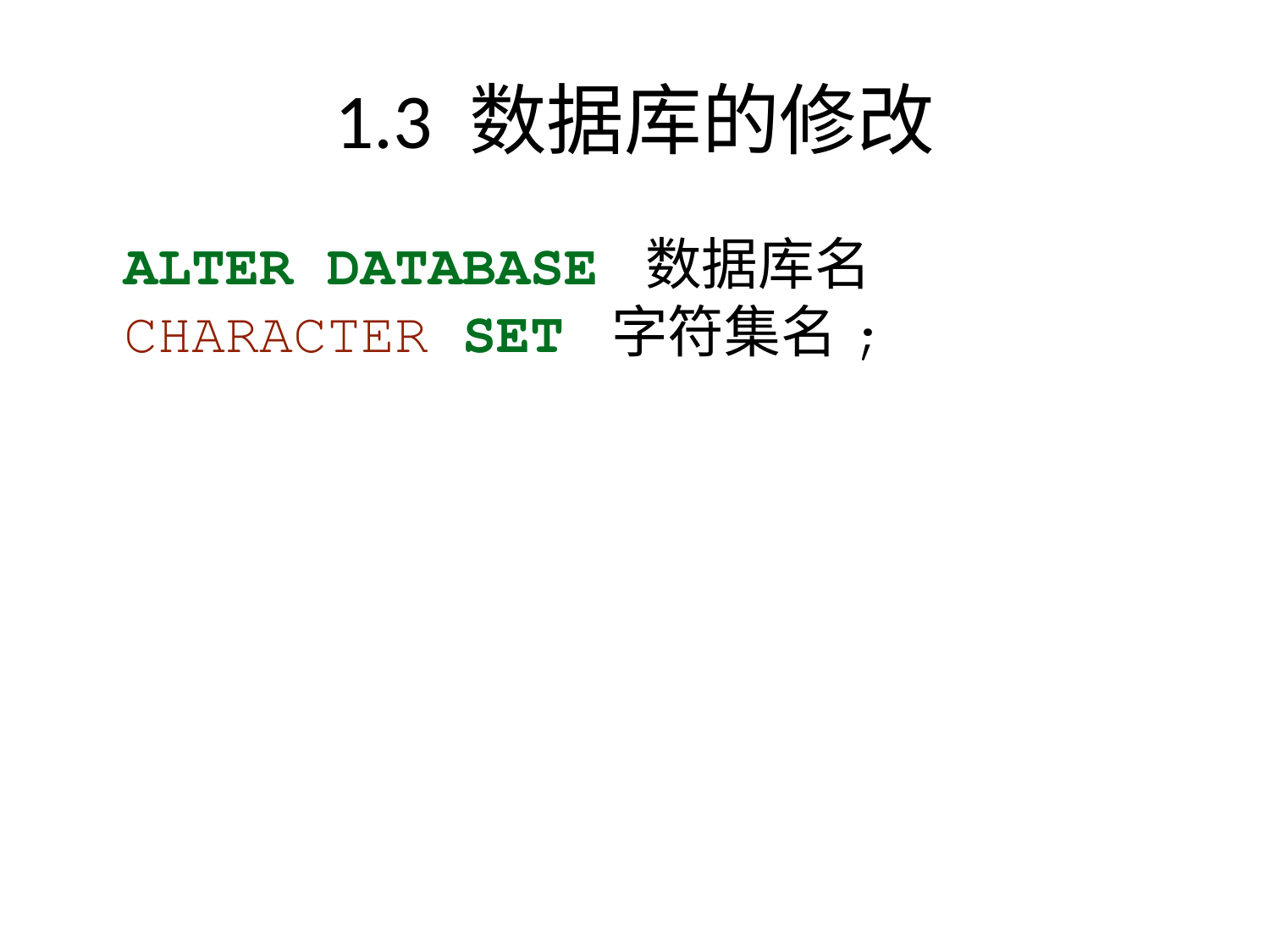

# 1.3 数据库的修改
ALTER DATABASE 数据库名 CHARACTER SET 字符集名;